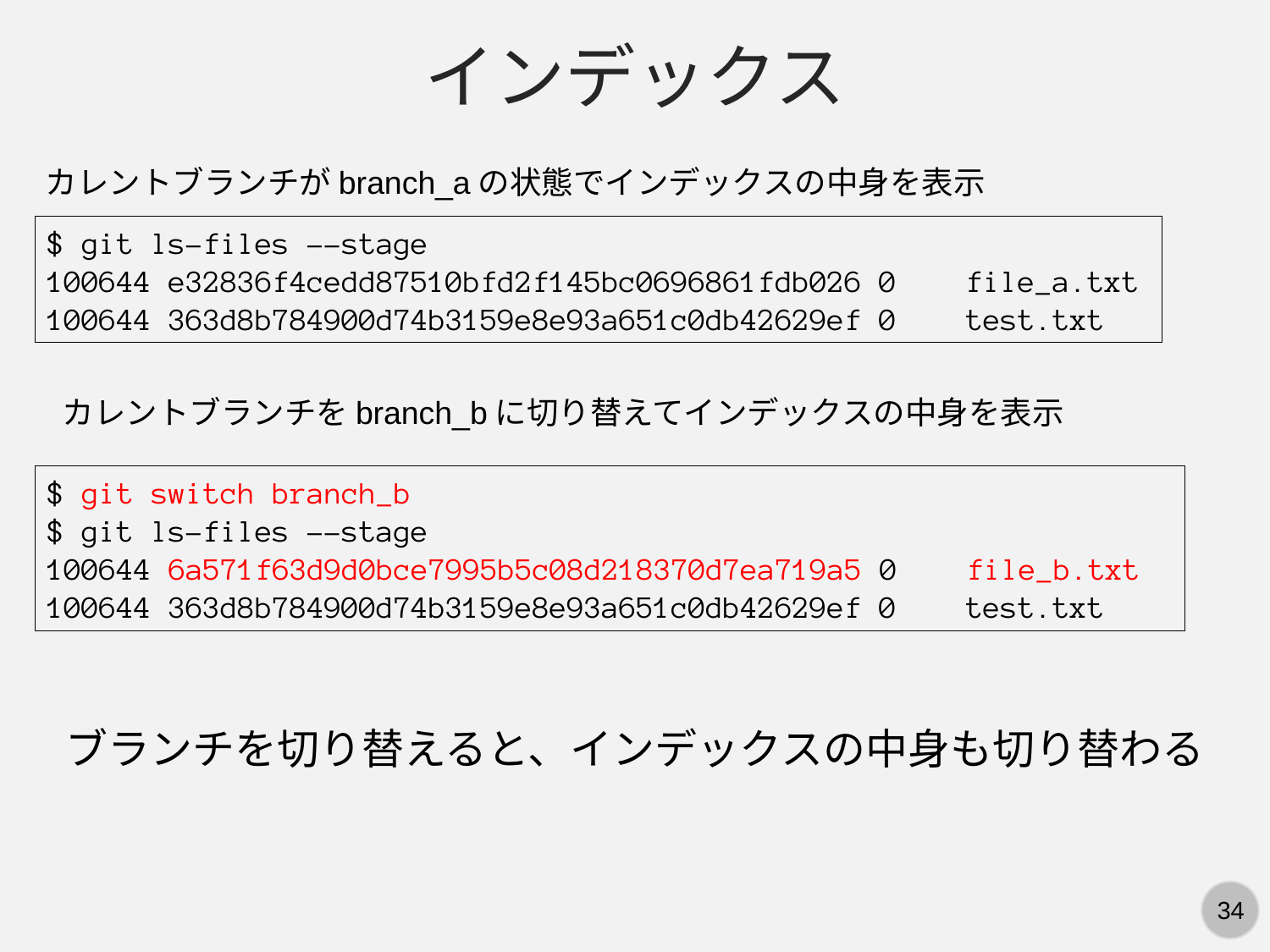

インデックス
カレントブランチがbranch_aの状態でインデックスの中身を表示
$ git ls-files --stage
100644 e32836f4cedd87510bfd2f145bc0696861fdb026 0    file_a.txt
100644 363d8b784900d74b3159e8e93a651c0db42629ef 0    test.txt
カレントブランチをbranch_bに切り替えてインデックスの中身を表示
$ git switch branch_b
$ git ls-files --stage
100644 6a571f63d9d0bce7995b5c08d218370d7ea719a5 0    file_b.txt
100644 363d8b784900d74b3159e8e93a651c0db42629ef 0    test.txt
ブランチを切り替えると、インデックスの中身も切り替わる